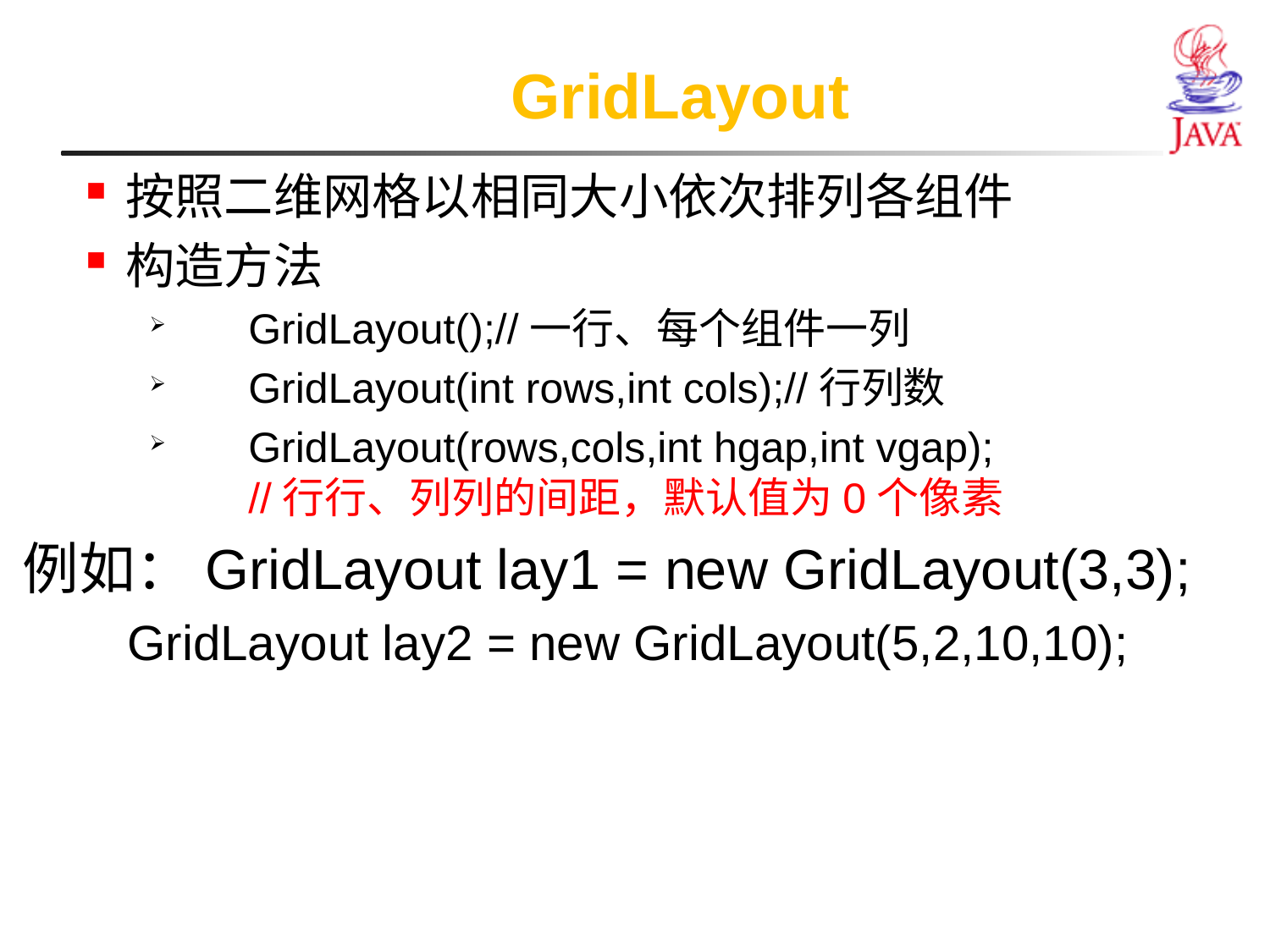

GridLayout

按照二维网格以相同大小依次排列各组件
构造方法
GridLayout();//一行、每个组件一列
GridLayout(int rows,int cols);//行列数
GridLayout(rows,cols,int hgap,int vgap);
//行行、列列的间距，默认值为0个像素
例如：GridLayout lay1 = new GridLayout(3,3);
   GridLayout lay2 = new GridLayout(5,2,10,10);